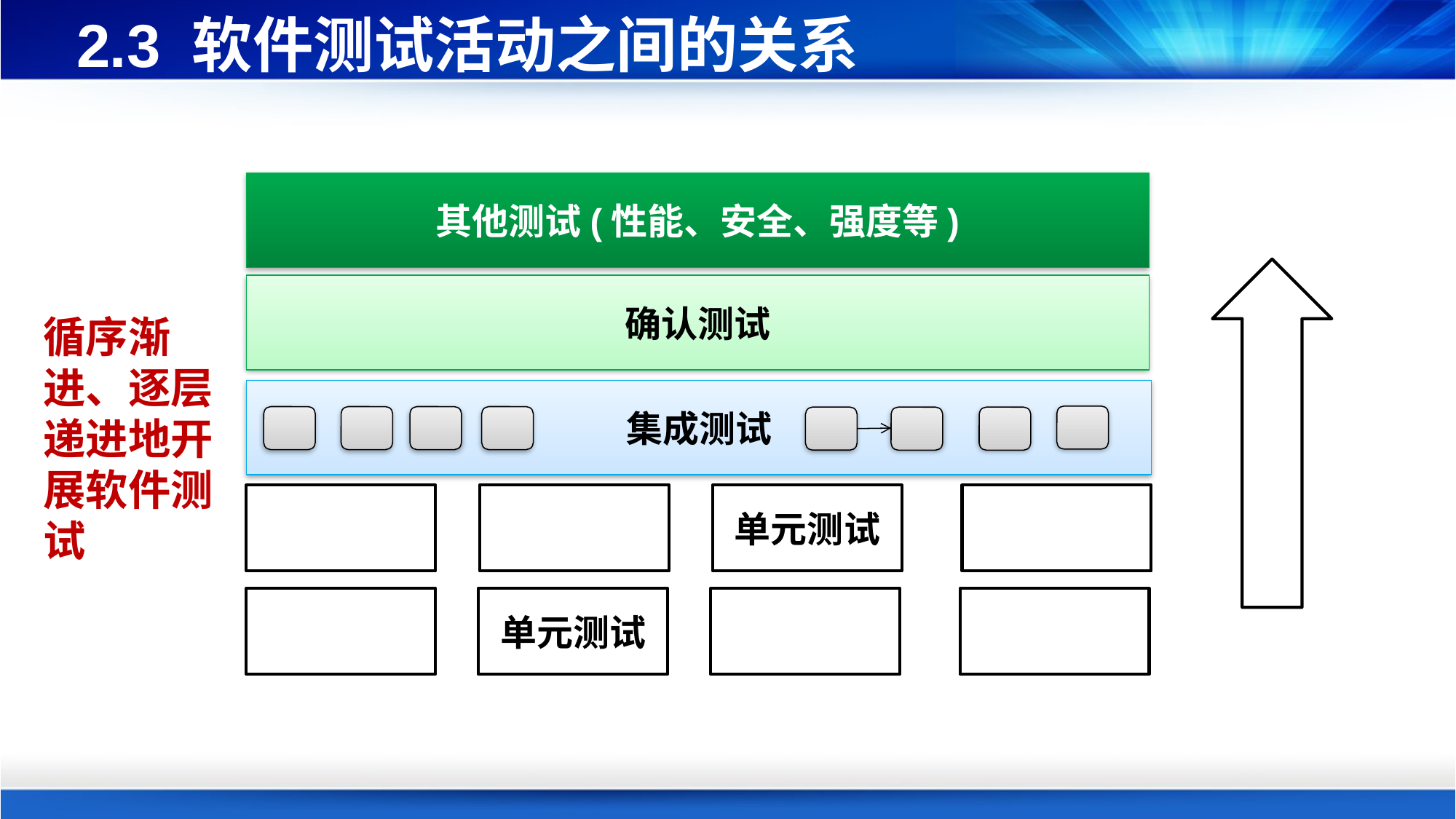

# 2.3 软件测试活动之间的关系
其他测试(性能、安全、强度等)

确认测试
循序渐进、逐层递进地开展软件测试
集成测试

单元测试

单元测试